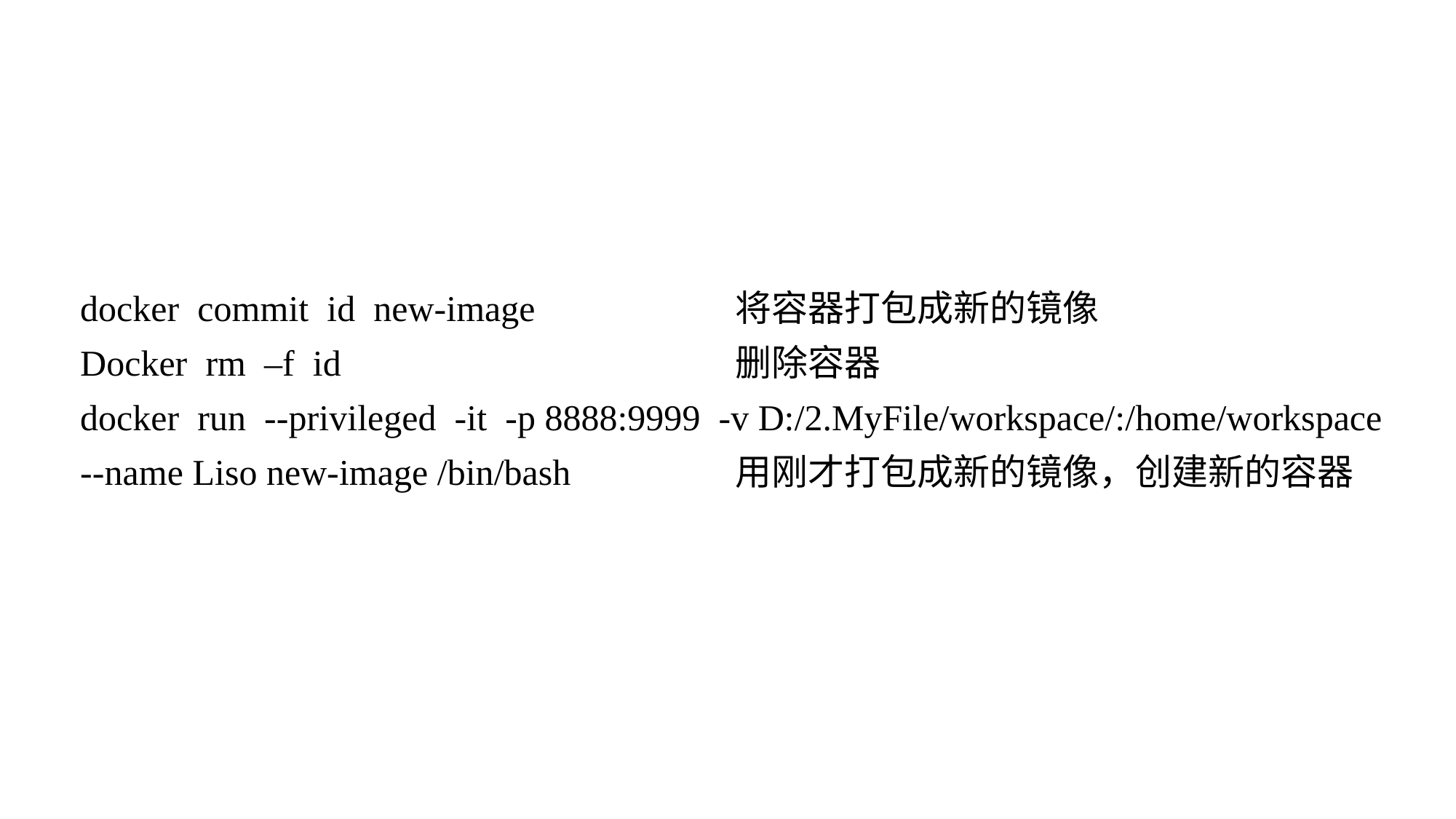

docker  commit  id  new-image		将容器打包成新的镜像
Docker  rm  –f  id 				删除容器
docker  run  --privileged  -it  -p 8888:9999  -v D:/2.MyFile/workspace/:/home/workspace --name Liso new-image /bin/bash 		用刚才打包成新的镜像，创建新的容器